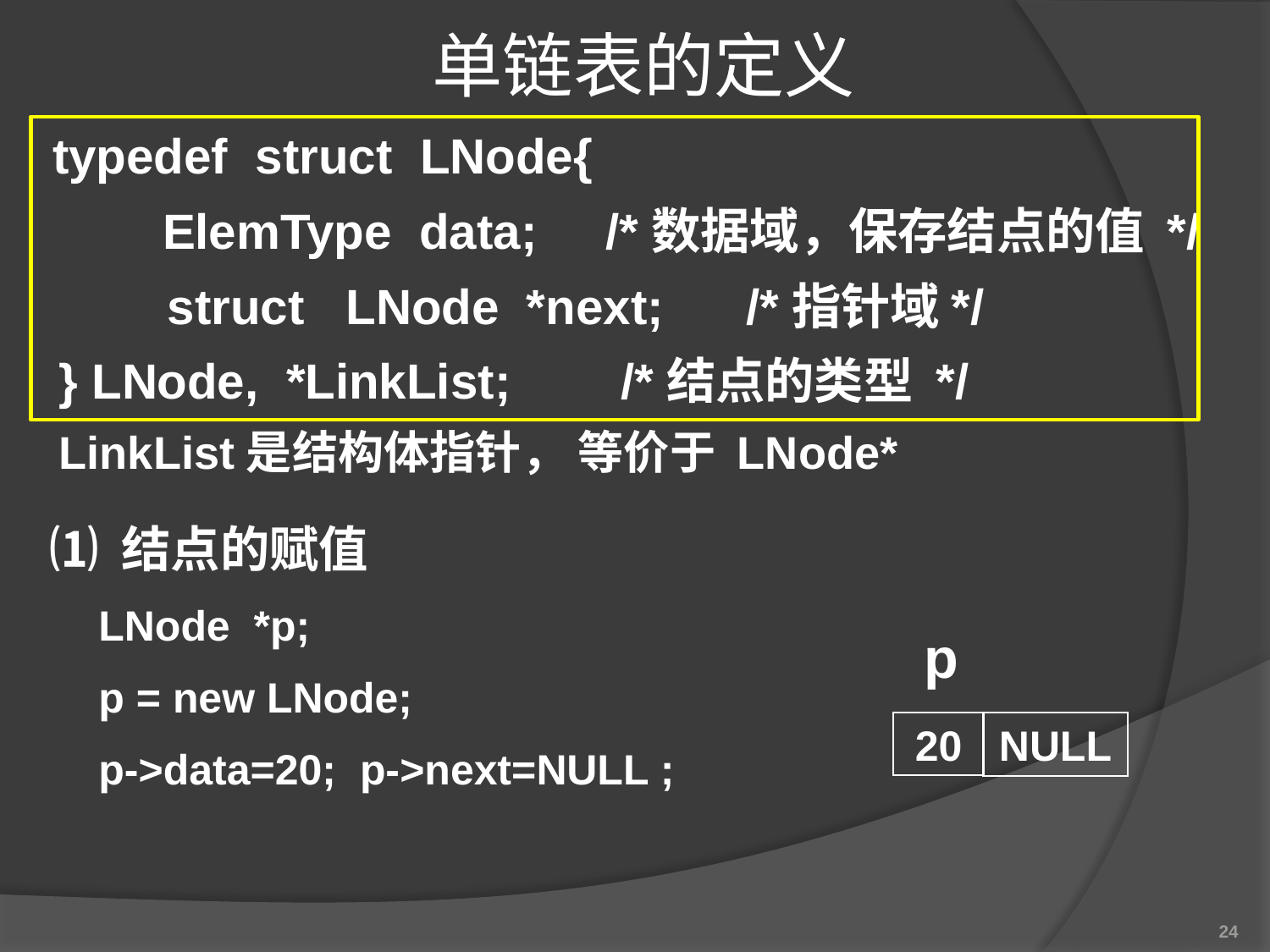

# 单链表的定义
typedef  struct  LNode{
        ElemType  data;     /*数据域，保存结点的值 */
    struct   LNode  *next;      /*指针域*/
} LNode,  *LinkList;        /*结点的类型 */
LinkList是结构体指针， 等价于 LNode*

⑴ 结点的赋值
LNode  *p;
p = new LNode;
p->data=20;  p->next=NULL ;
p
20
NULL
24